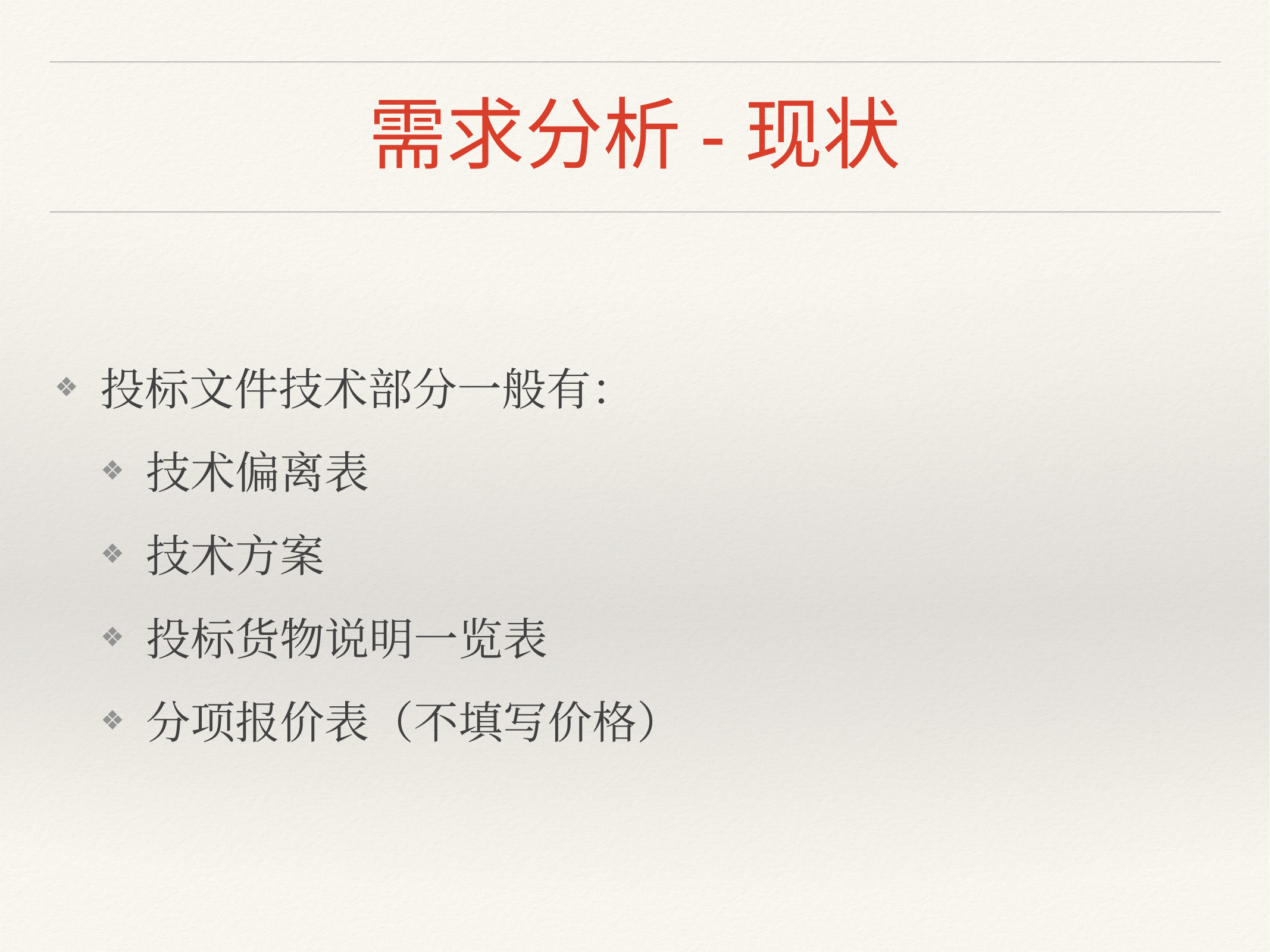

# 需求分析-现状
投标文件技术部分一般有：
技术偏离表
技术方案
投标货物说明一览表
分项报价表（不填写价格）